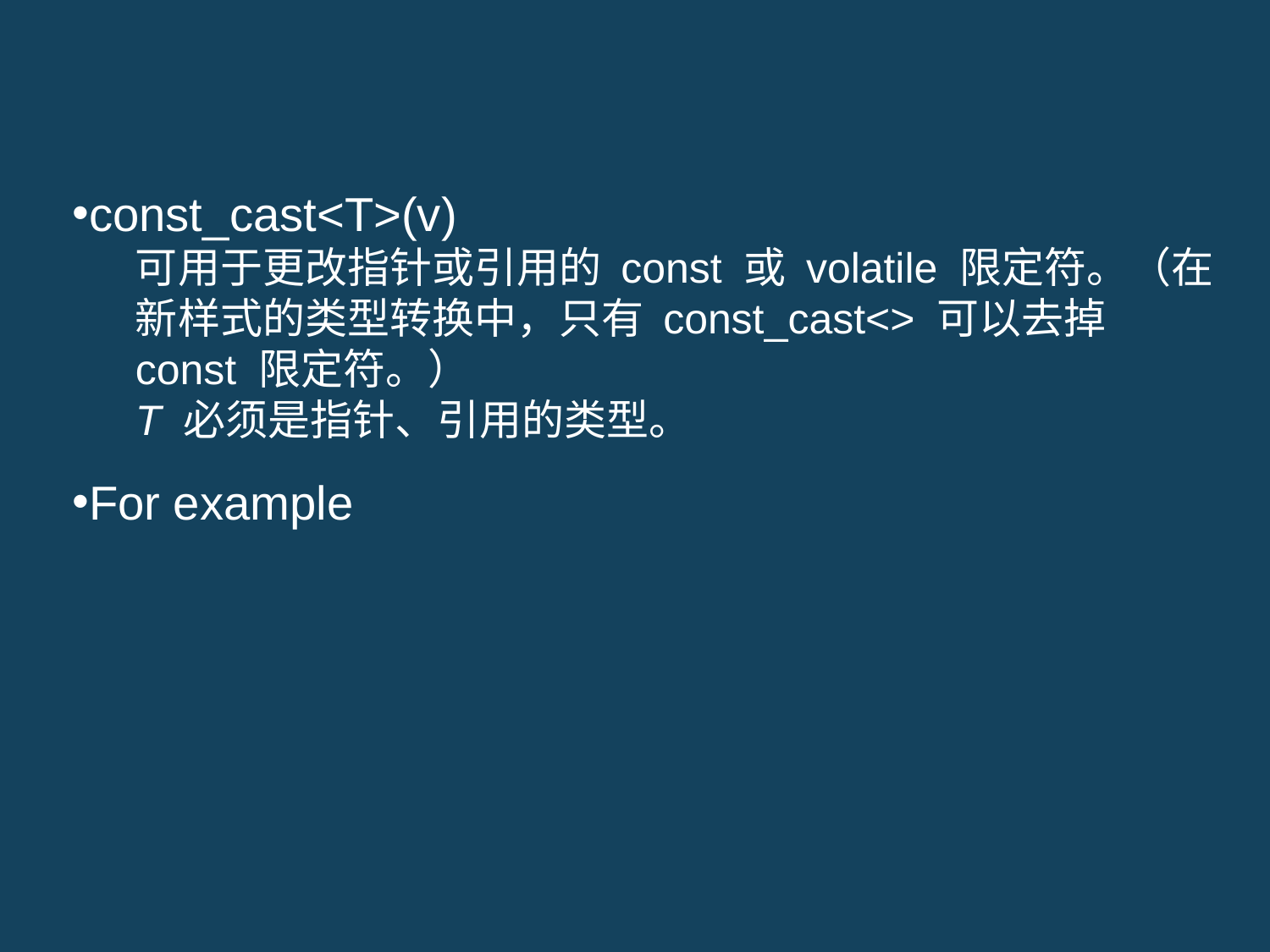

const_cast<T>(v)
可用于更改指针或引用的 const 或 volatile 限定符。（在新样式的类型转换中，只有 const_cast<> 可以去掉 const 限定符。）
T 必须是指针、引用的类型。
For example